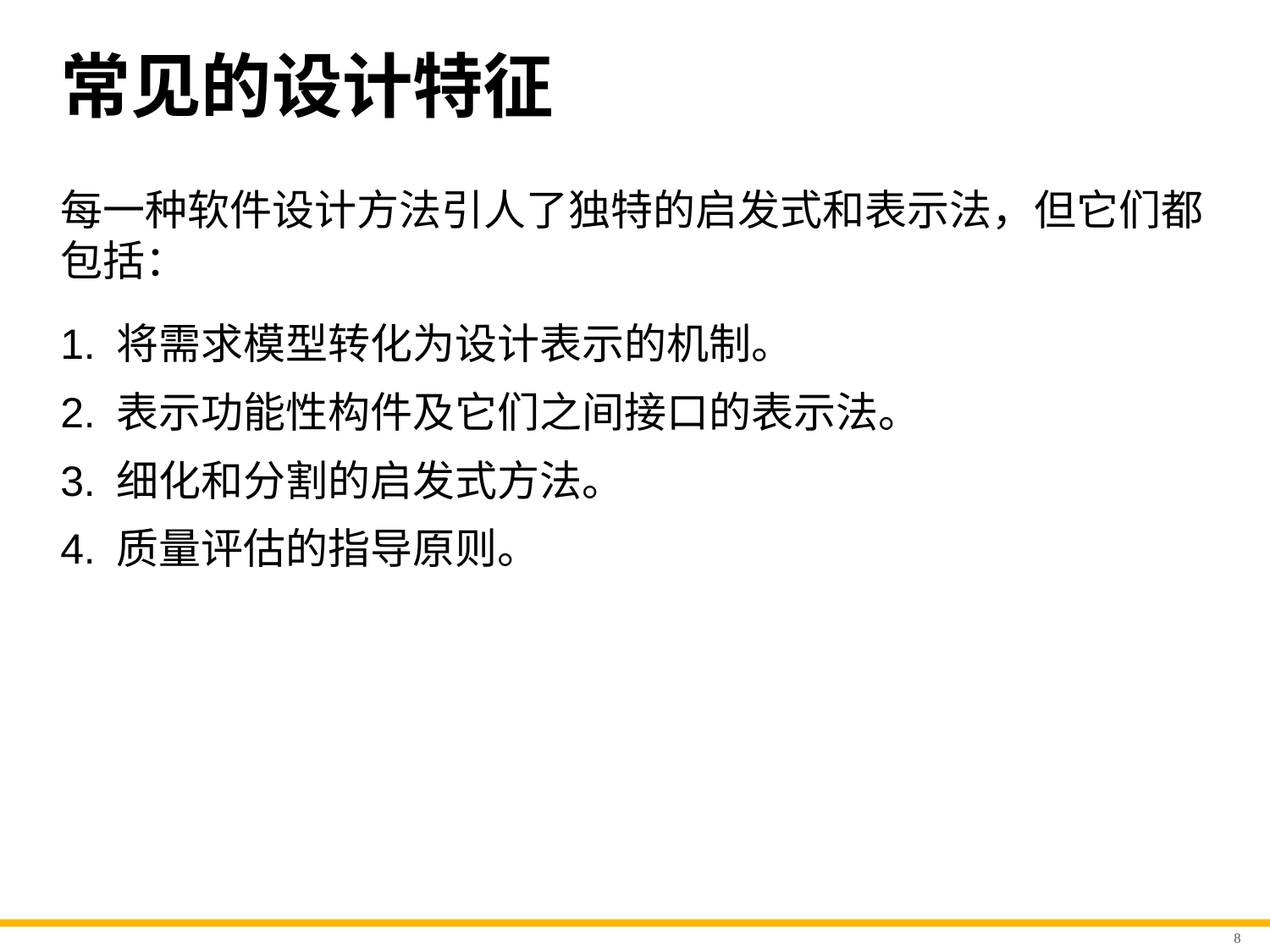

# 常见的设计特征
每一种软件设计方法引人了独特的启发式和表示法，但它们都包括：
将需求模型转化为设计表示的机制。
表示功能性构件及它们之间接口的表示法。
细化和分割的启发式方法。
质量评估的指导原则。
8